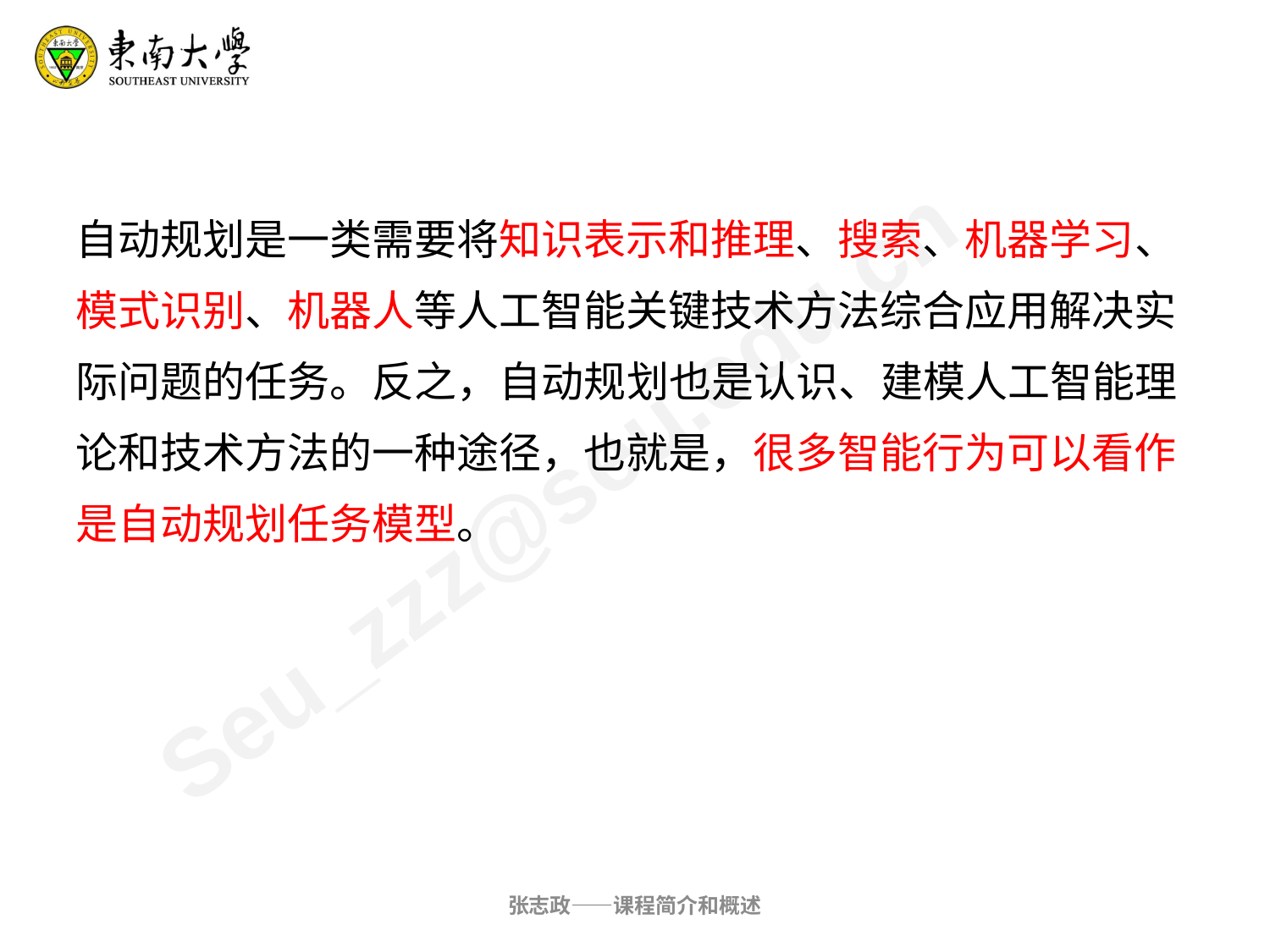

自动规划是一类需要将知识表示和推理、搜索、机器学习、模式识别、机器人等人工智能关键技术方法综合应用解决实际问题的任务。反之，自动规划也是认识、建模人工智能理论和技术方法的一种途径，也就是，很多智能行为可以看作是自动规划任务模型。

张志政——课程简介和概述
26